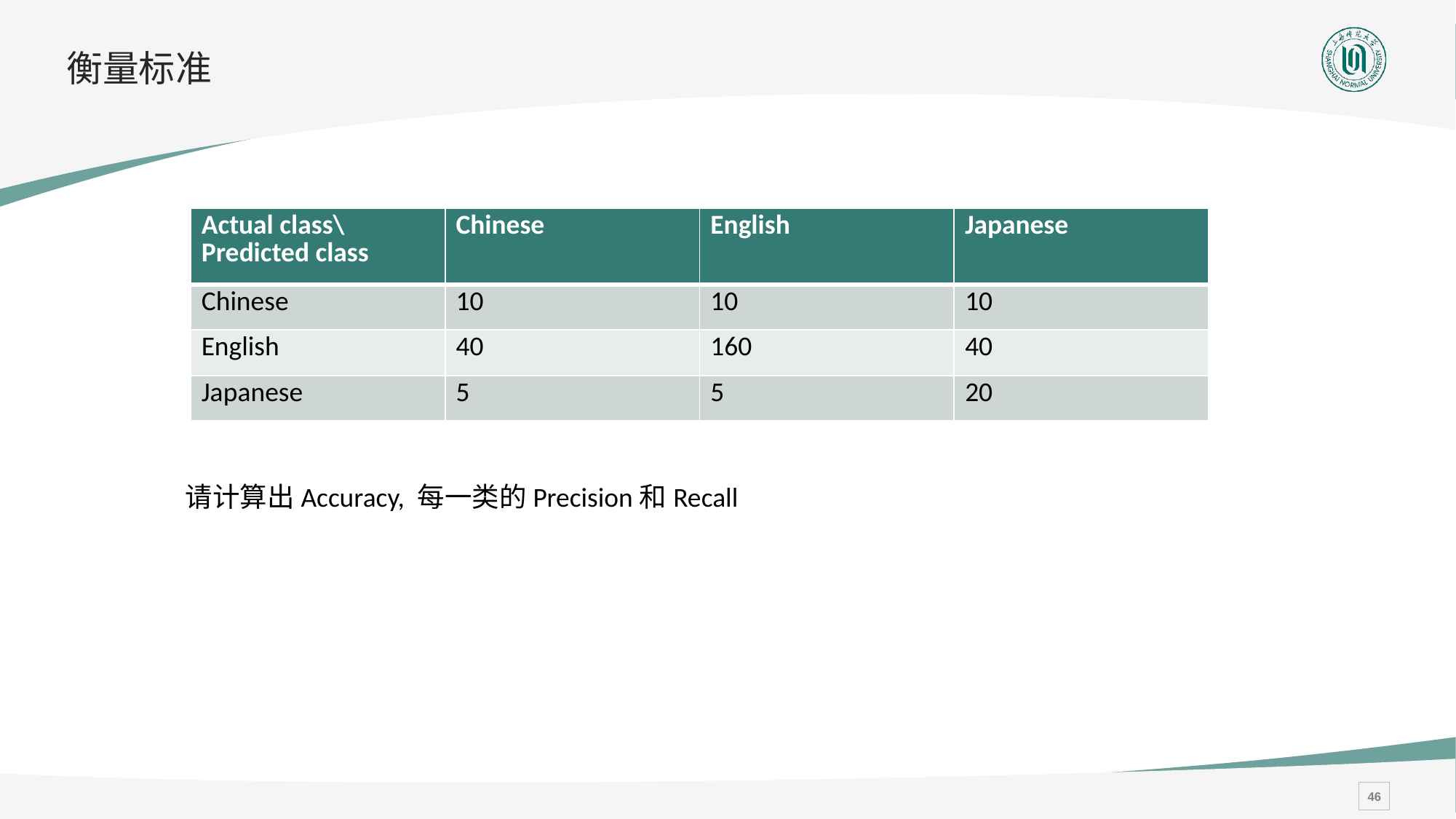

# 衡量标准
| Actual class\ Predicted class | Chinese | English | Japanese |
| --- | --- | --- | --- |
| Chinese | 10 | 10 | 10 |
| English | 40 | 160 | 40 |
| Japanese | 5 | 5 | 20 |
请计算出Accuracy, 每一类的Precision和Recall